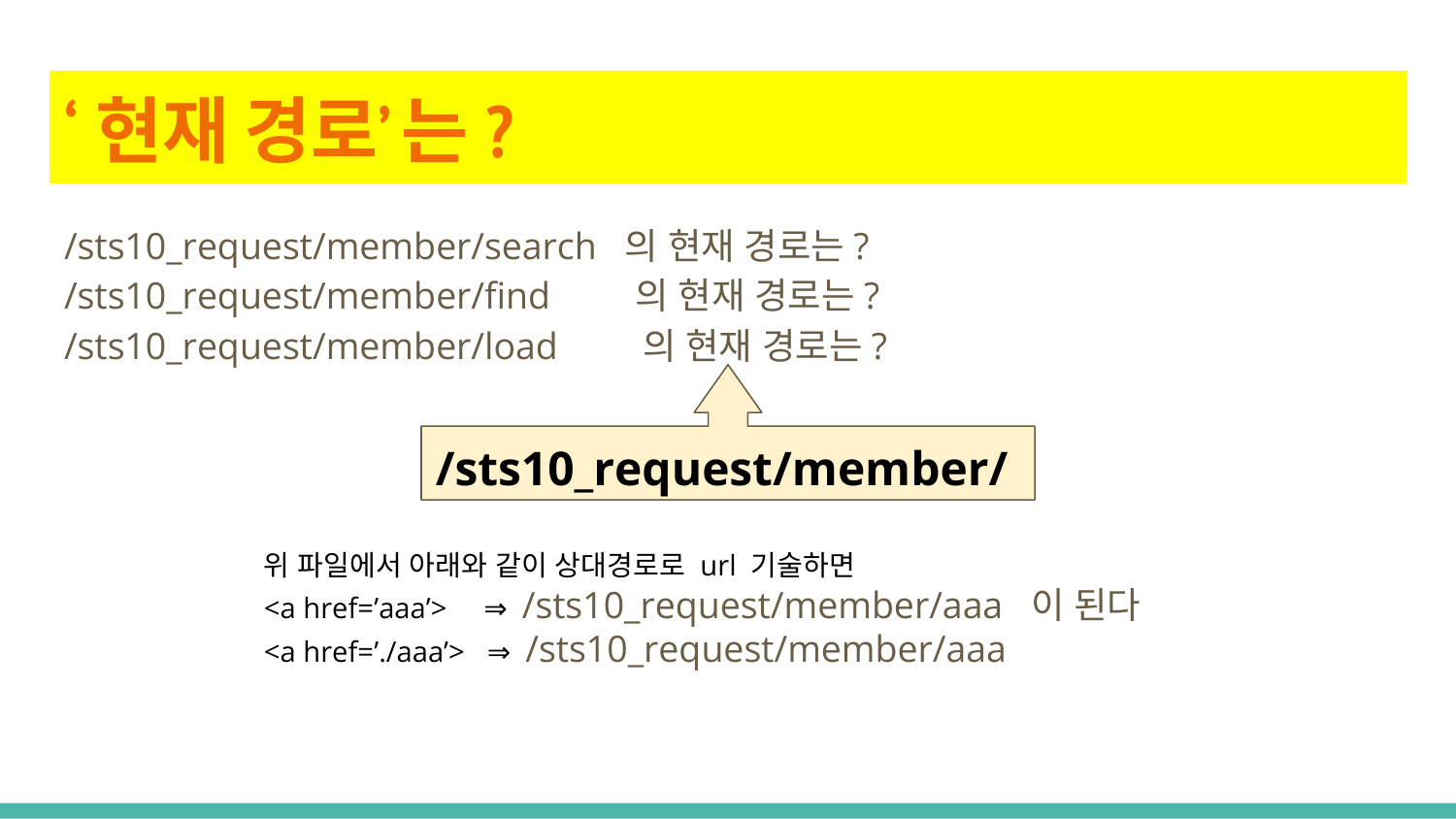

# ‘현재 경로’ 는?
/sts10_request/member/search  의 현재 경로는?
/sts10_request/member/find        의 현재 경로는?
/sts10_request/member/load        의 현재 경로는?
/sts10_request/member/
위 파일에서 아래와 같이 상대경로로 url 기술하면
<a href=’aaa’>     ⇒  /sts10_request/member/aaa  이 된다
<a href=’./aaa’>   ⇒  /sts10_request/member/aaa